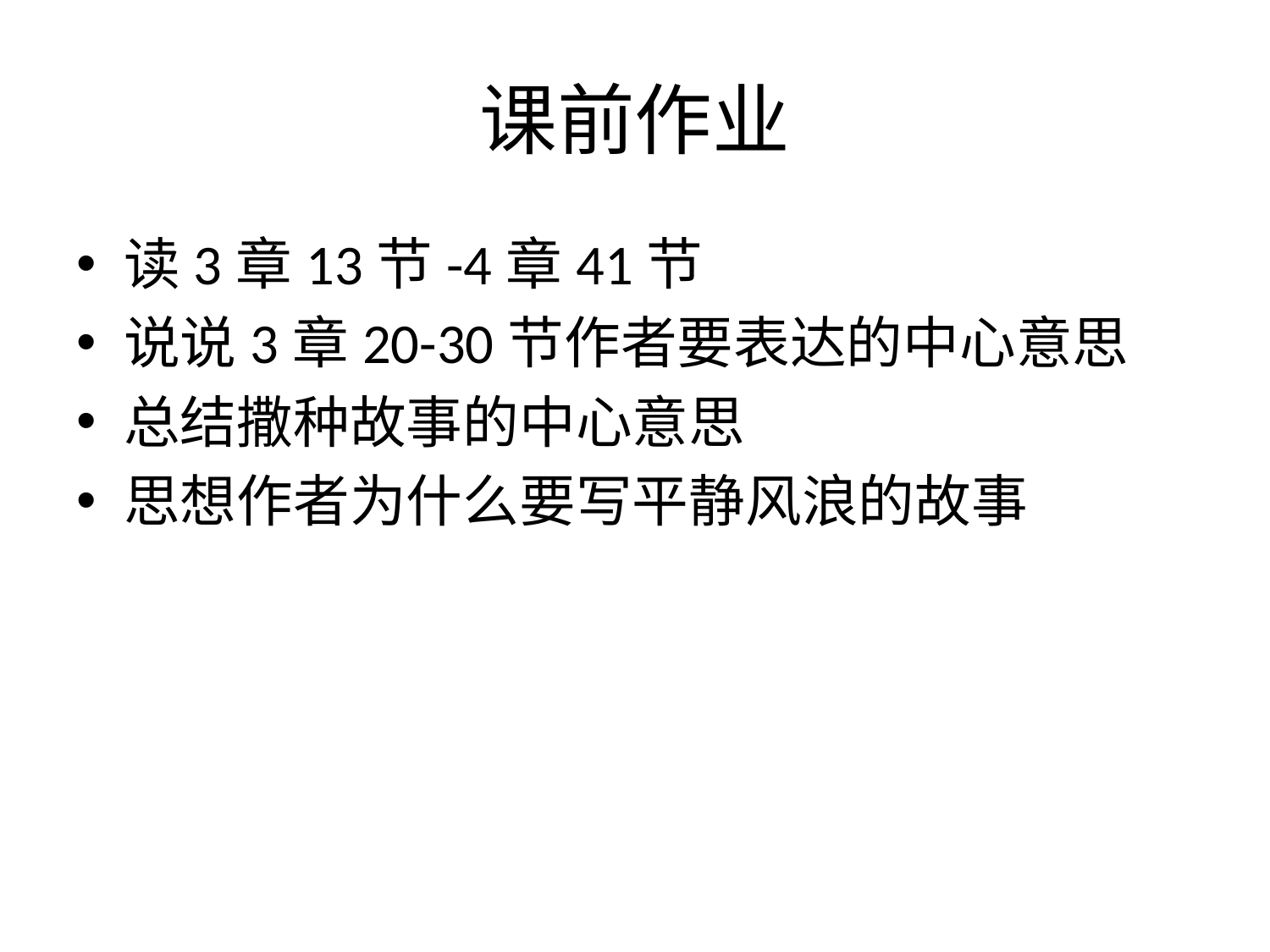

# 课前作业
读3章13节-4章41节
说说3章20-30节作者要表达的中心意思
总结撒种故事的中心意思
思想作者为什么要写平静风浪的故事